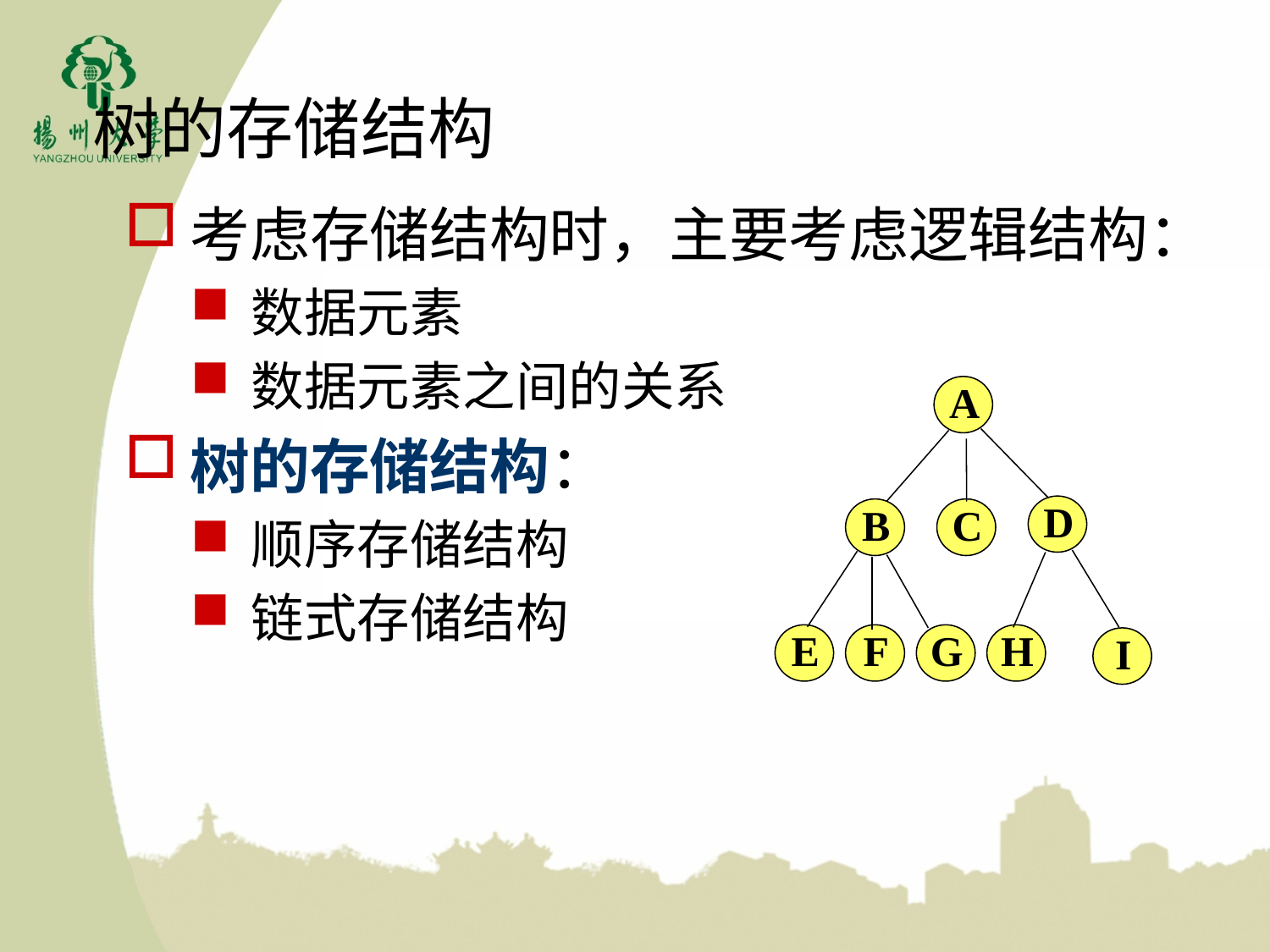

树的存储结构
考虑存储结构时，主要考虑逻辑结构：
数据元素
数据元素之间的关系
树的存储结构：
顺序存储结构
链式存储结构

A

D

B
C

E
F
G
H

I